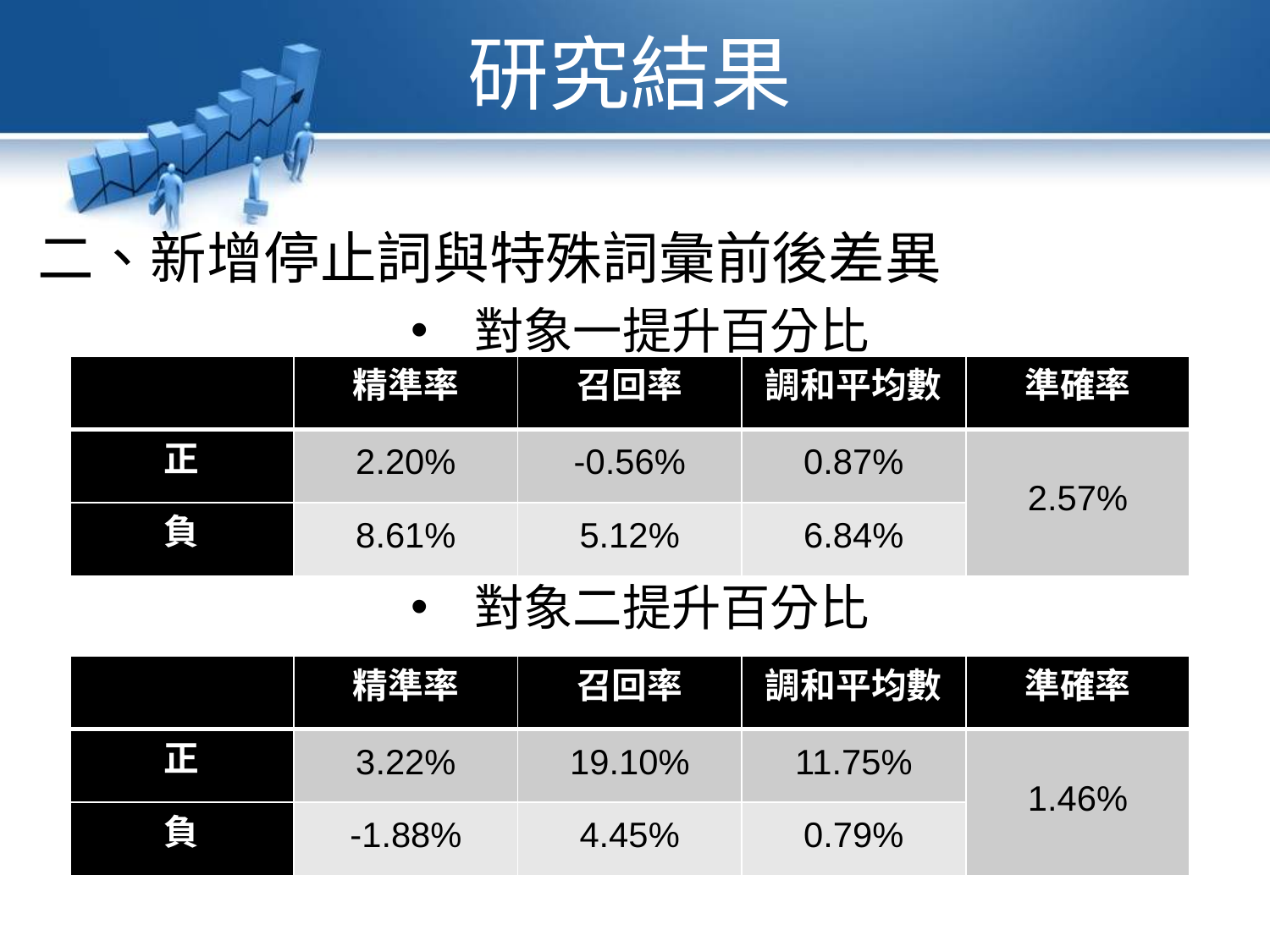

研究結果
二、新增停止詞與特殊詞彙前後差異
對象一提升百分比

對象二提升百分比

|  | 精準率 | 召回率 | 調和平均數 | 準確率 |
| --- | --- | --- | --- | --- |
| 正 | 2.20% | -0.56% | 0.87% | 2.57% |
| 負 | 8.61% | 5.12% | 6.84% |  |
|  | 精準率 | 召回率 | 調和平均數 | 準確率 |
| --- | --- | --- | --- | --- |
| 正 | 3.22% | 19.10% | 11.75% | 1.46% |
| 負 | -1.88% | 4.45% | 0.79% |  |